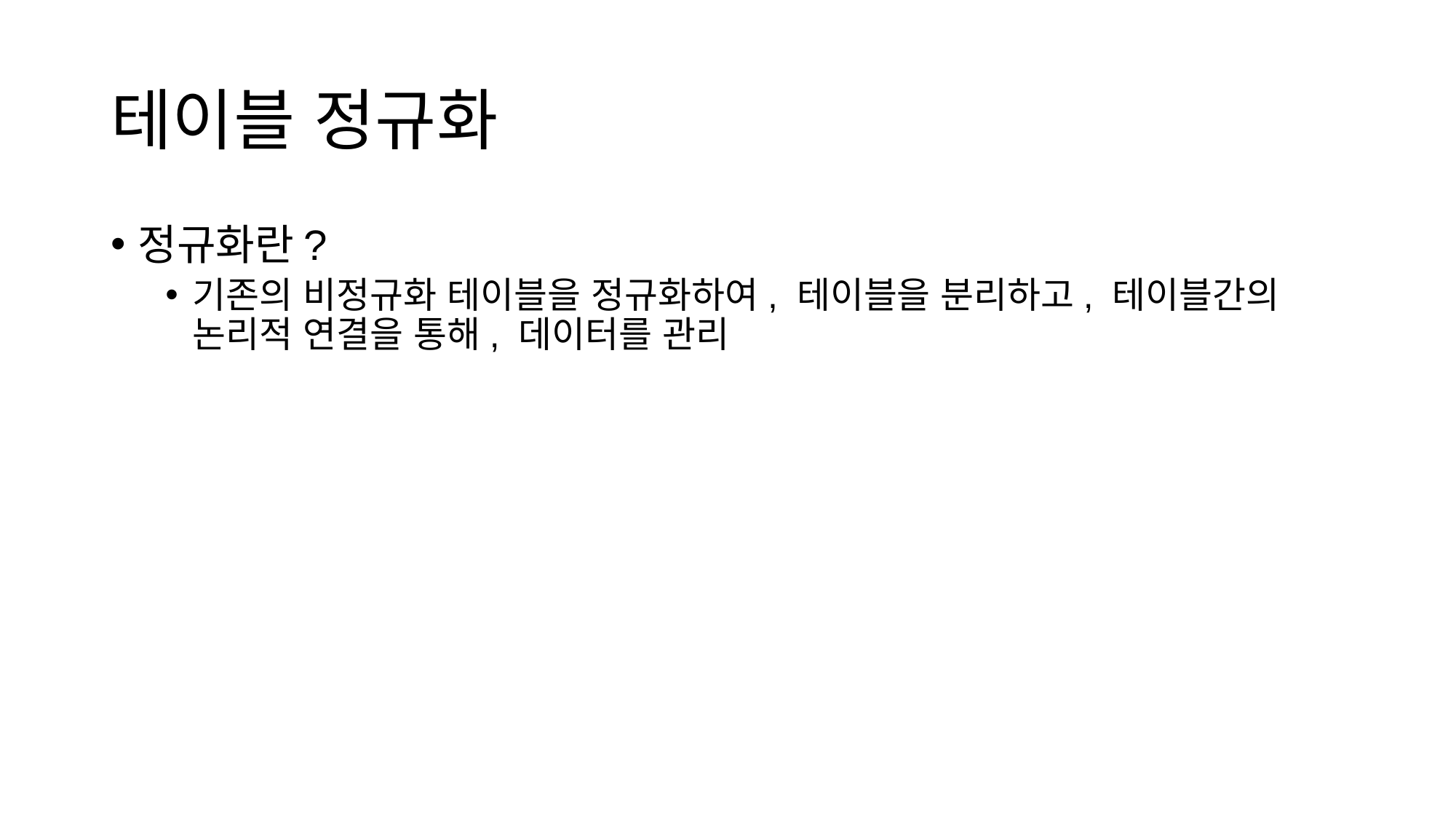

# 테이블 정규화
정규화란?
기존의 비정규화 테이블을 정규화하여, 테이블을 분리하고, 테이블간의 논리적 연결을 통해, 데이터를 관리